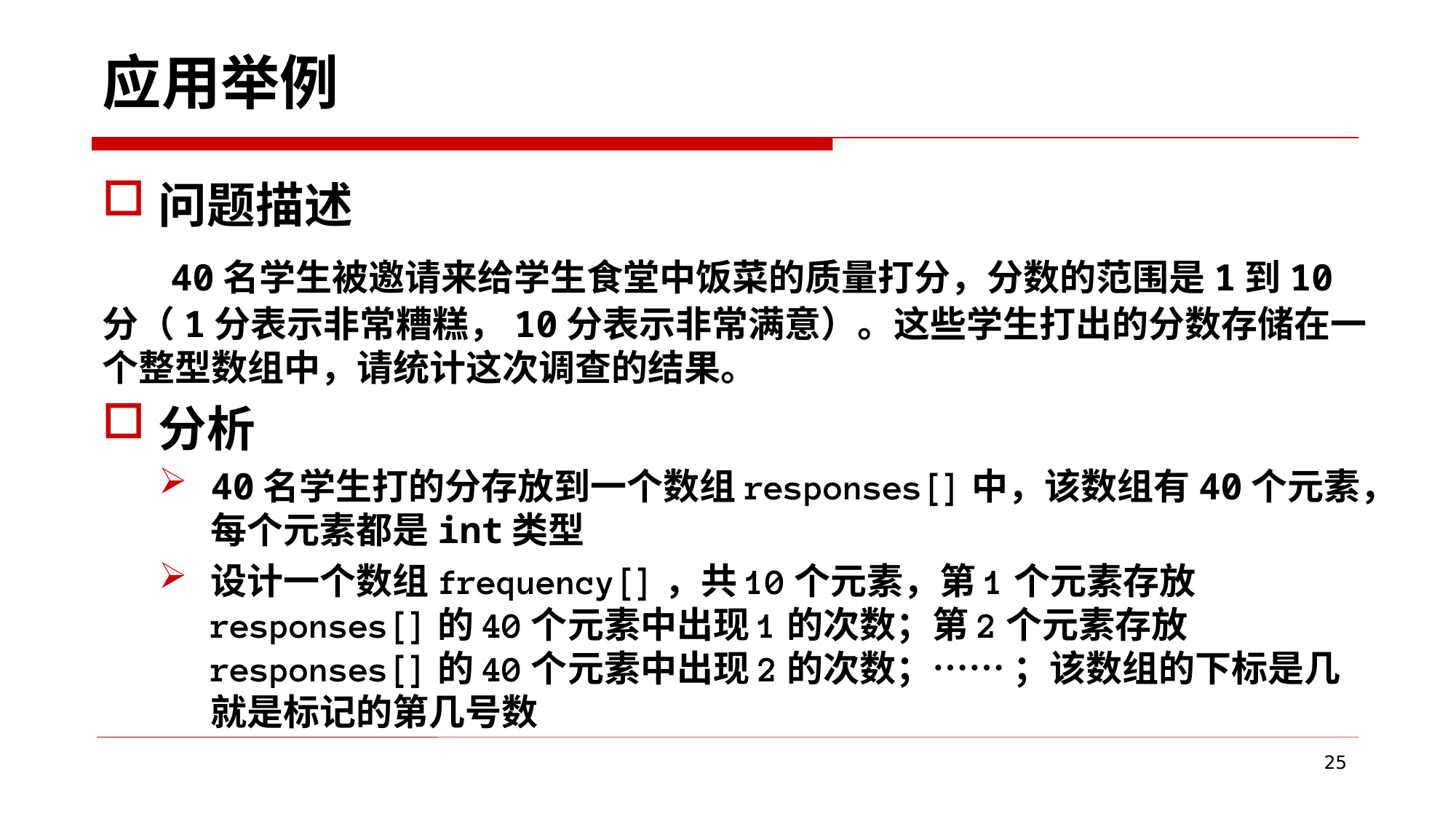

应用举例
问题描述
    40名学生被邀请来给学生食堂中饭菜的质量打分，分数的范围是1到10分（1分表示非常糟糕，10分表示非常满意）。这些学生打出的分数存储在一个整型数组中，请统计这次调查的结果。
分析
40名学生打的分存放到一个数组responses[]中，该数组有40个元素，每个元素都是int类型
设计一个数组frequency[]，共10个元素，第1个元素存放responses[]的40个元素中出现1的次数；第2个元素存放responses[]的40个元素中出现2的次数；…… ；该数组的下标是几就是标记的第几号数

25